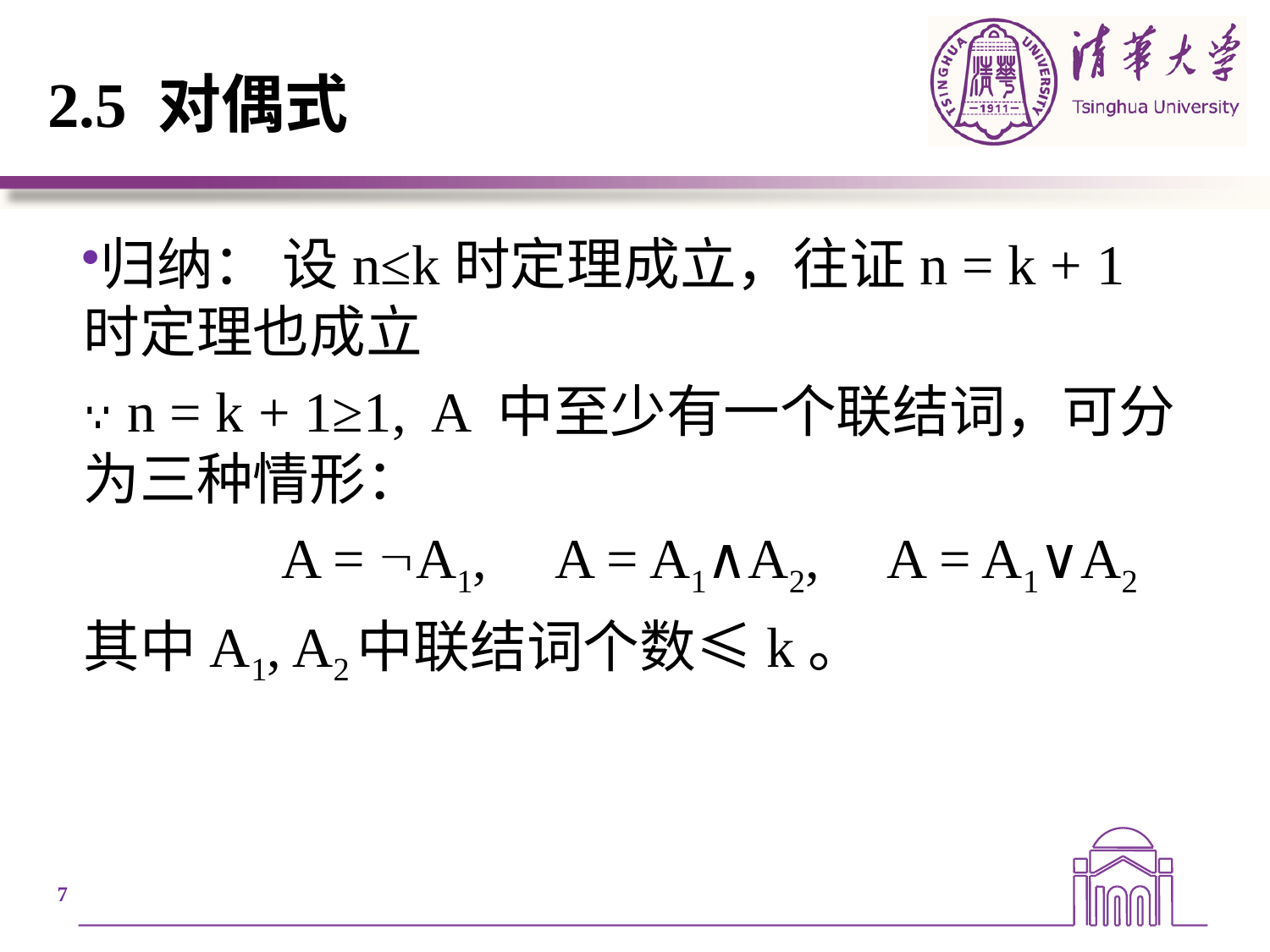

# 2.5 对偶式
归纳： 设n≤k时定理成立，往证n = k + 1时定理也成立
∵ n = k + 1≥1,  A 中至少有一个联结词，可分为三种情形：
	     A = ¬A1,     A = A1∧A2,     A = A1∨A2
其中A1, A2中联结词个数≤k。